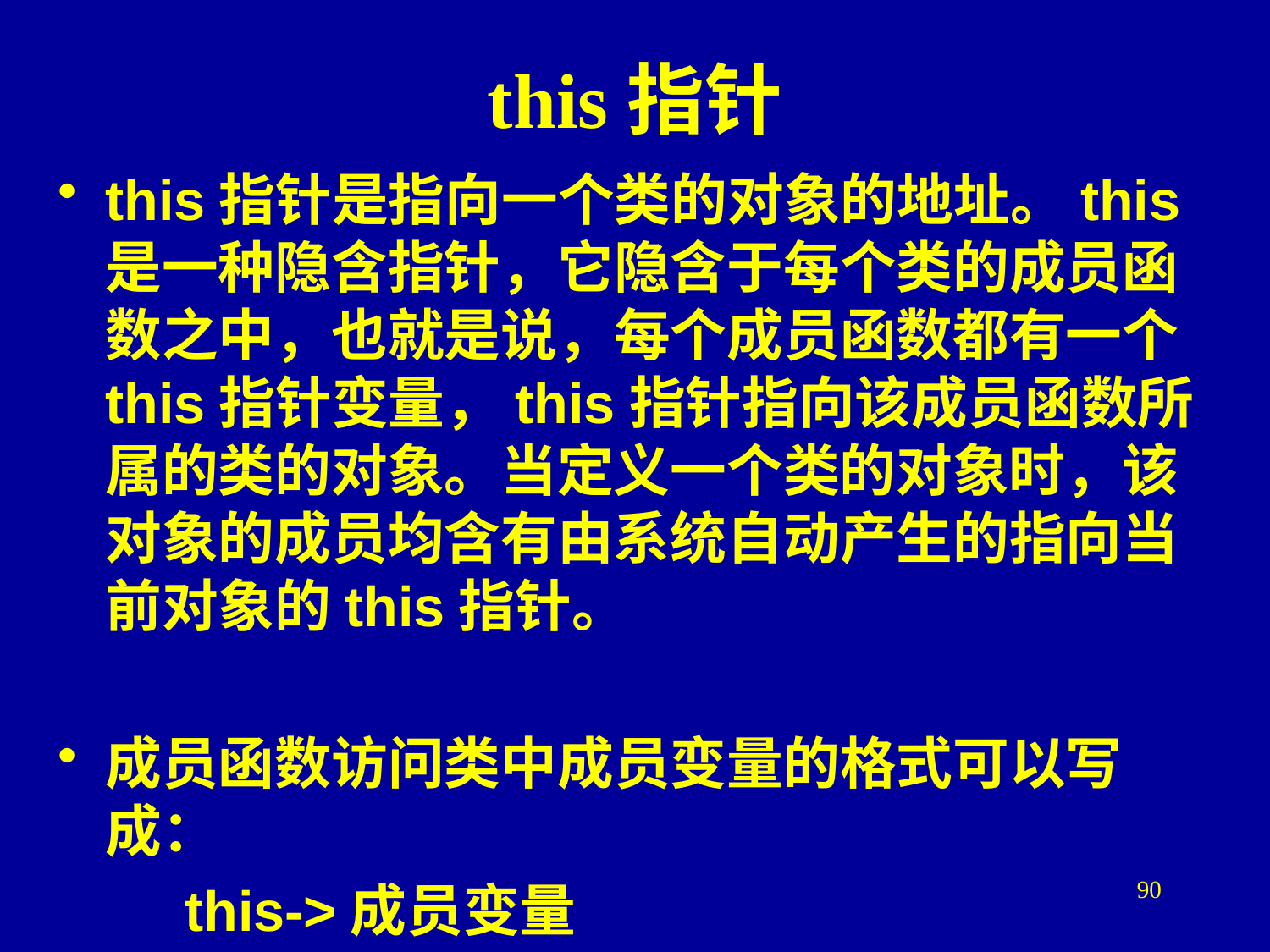

# this指针
this指针是指向一个类的对象的地址。this是一种隐含指针，它隐含于每个类的成员函数之中，也就是说，每个成员函数都有一个this指针变量，this指针指向该成员函数所属的类的对象。当定义一个类的对象时，该对象的成员均含有由系统自动产生的指向当前对象的this指针。

成员函数访问类中成员变量的格式可以写成：
	this->成员变量
90